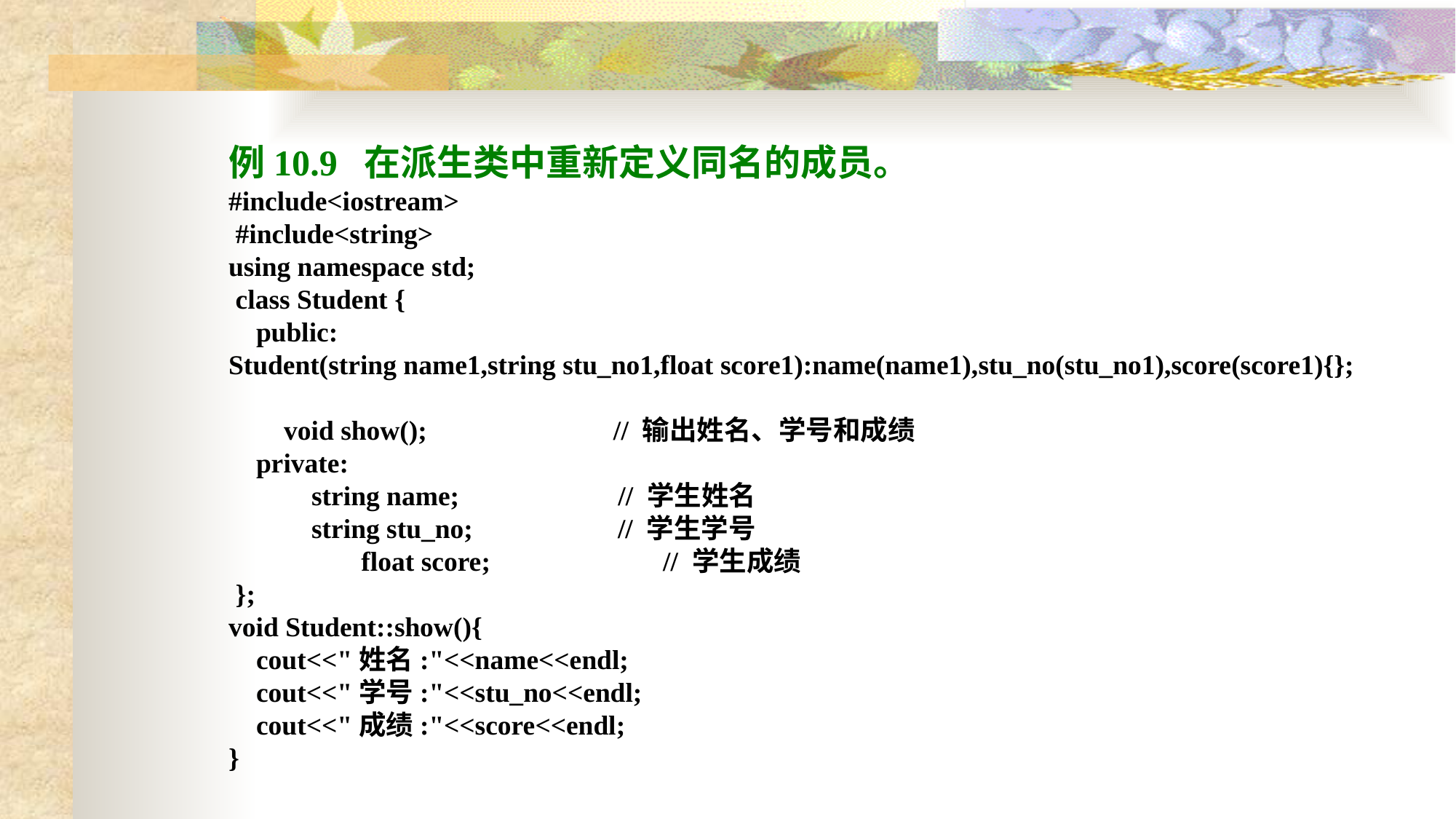

例10.9  在派生类中重新定义同名的成员。
#include<iostream>
 #include<string>
using namespace std;
 class Student {
    public:
Student(string name1,string stu_no1,float score1):name(name1),stu_no(stu_no1),score(score1){};
        void show();                           // 输出姓名、学号和成绩
    private:
            string name;                       // 学生姓名
            string stu_no;                     // 学生学号
	        float score;                         // 学生成绩
 };
void Student::show(){
    cout<<"姓名:"<<name<<endl;
    cout<<"学号:"<<stu_no<<endl;
    cout<<"成绩:"<<score<<endl;
}